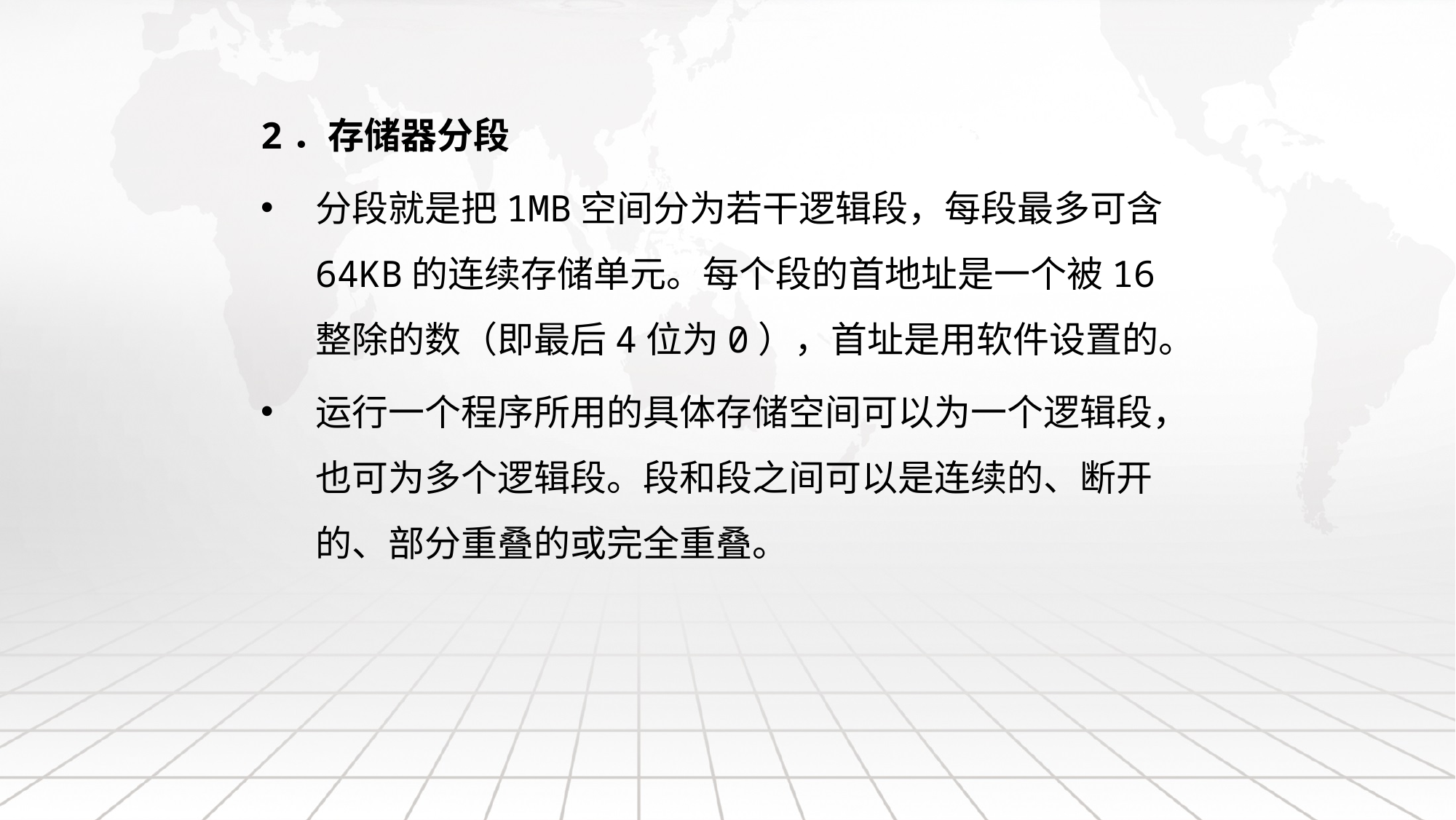

2．存储器分段
分段就是把1MB空间分为若干逻辑段，每段最多可含64KB的连续存储单元。每个段的首地址是一个被16整除的数（即最后4位为0），首址是用软件设置的。
运行一个程序所用的具体存储空间可以为一个逻辑段，也可为多个逻辑段。段和段之间可以是连续的、断开的、部分重叠的或完全重叠。